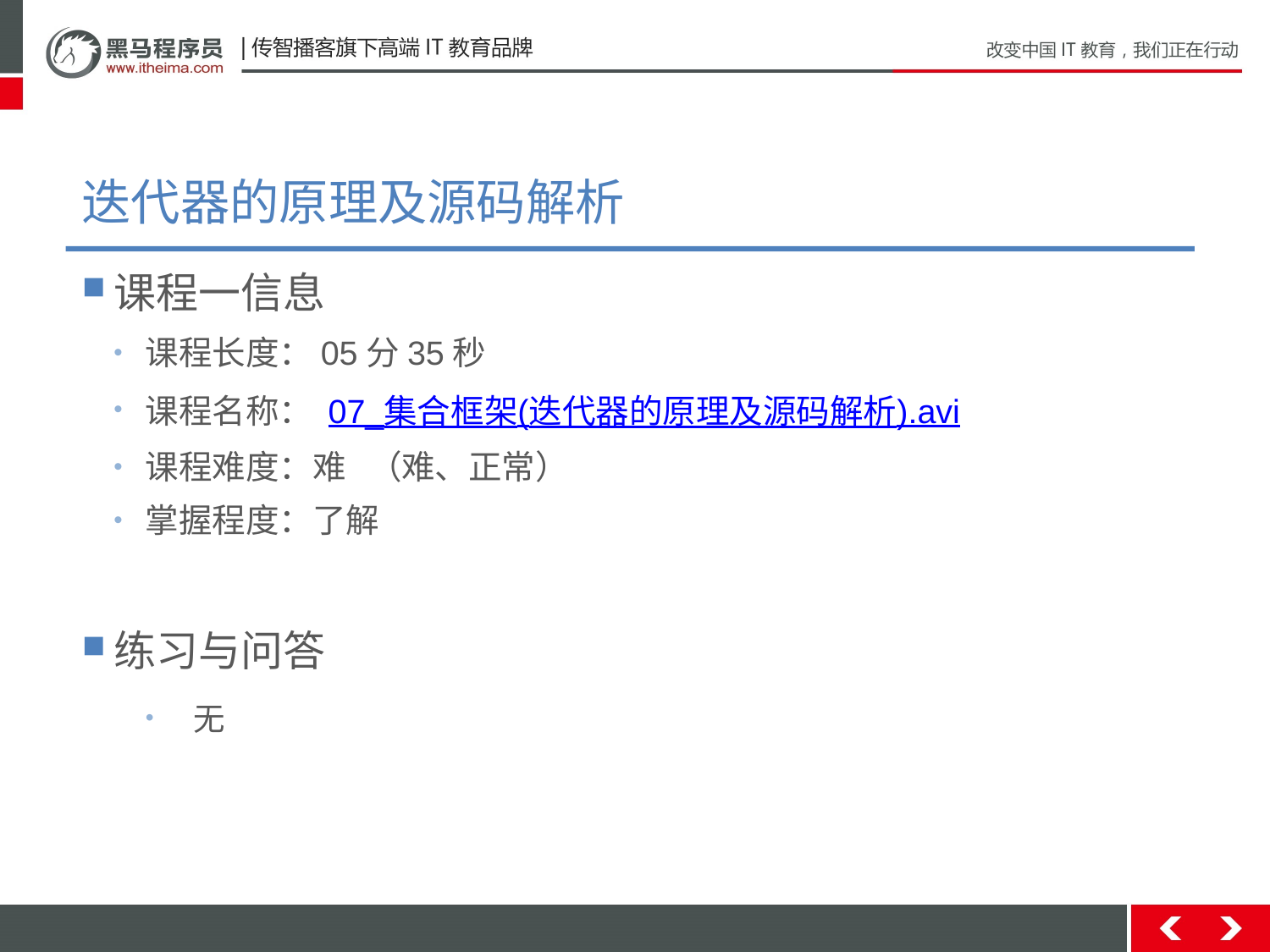

# 迭代器的原理及源码解析
课程一信息
课程长度：05分35秒
课程名称： 07_集合框架(迭代器的原理及源码解析).avi
课程难度：难   （难、正常）
掌握程度：了解

练习与问答
无